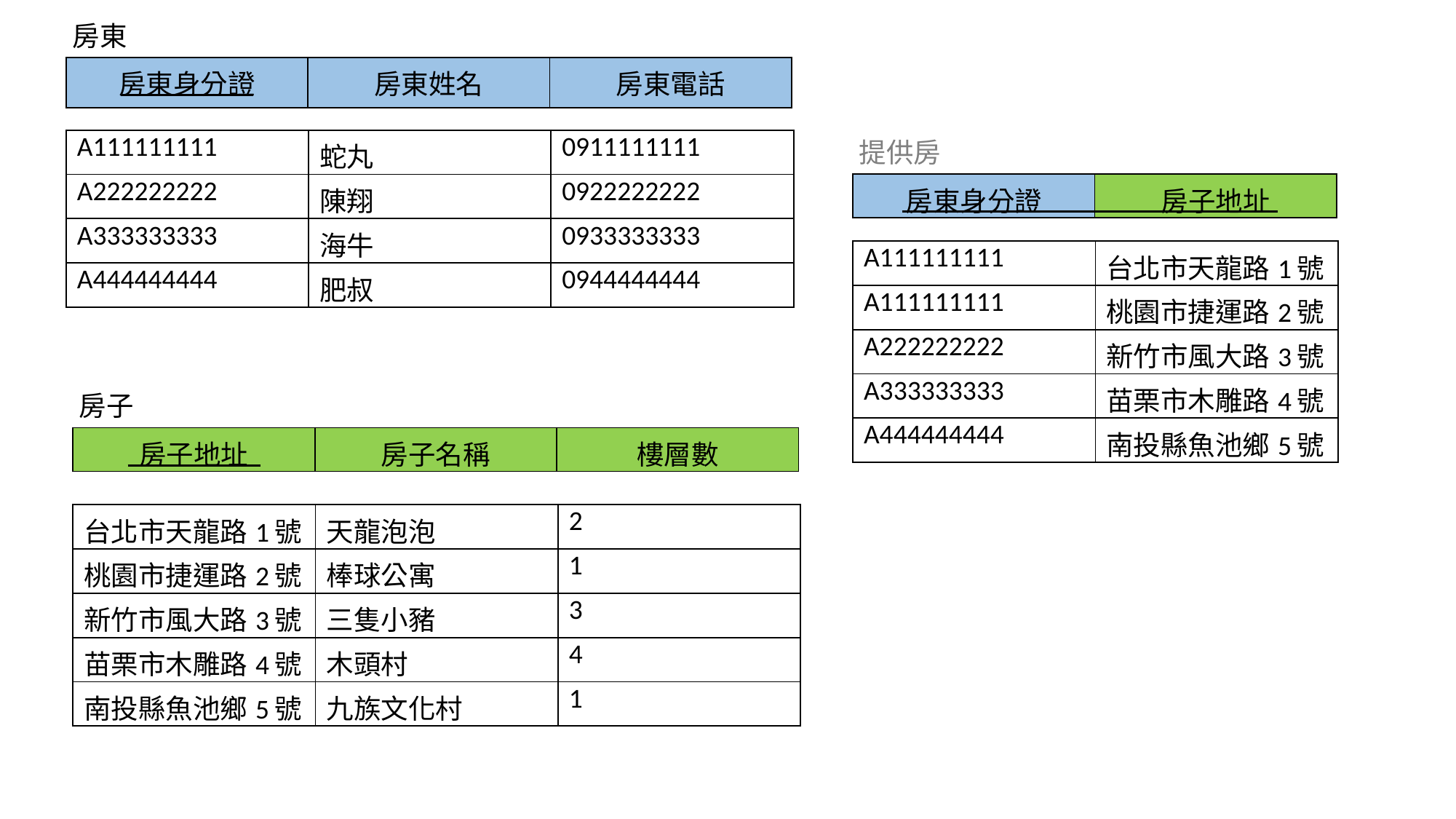

房東
| 房東身分證 | 房東姓名 | 房東電話 |
| --- | --- | --- |
提供房
| A111111111 | 蛇丸 | 0911111111 |
| --- | --- | --- |
| A222222222 | 陳翔 | 0922222222 |
| A333333333 | 海牛 | 0933333333 |
| A444444444 | 肥叔 | 0944444444 |
| 房東身分證 | 房子地址 |
| --- | --- |
| A111111111 | 台北市天龍路1號 |
| --- | --- |
| A111111111 | 桃園市捷運路2號 |
| A222222222 | 新竹市風大路3號 |
| A333333333 | 苗栗市木雕路4號 |
| A444444444 | 南投縣魚池鄉5號 |
房子
| 房子地址 | 房子名稱 | 樓層數 |
| --- | --- | --- |
| 台北市天龍路1號 | 天龍泡泡 | 2 |
| --- | --- | --- |
| 桃園市捷運路2號 | 棒球公寓 | 1 |
| 新竹市風大路3號 | 三隻小豬 | 3 |
| 苗栗市木雕路4號 | 木頭村 | 4 |
| 南投縣魚池鄉5號 | 九族文化村 | 1 |